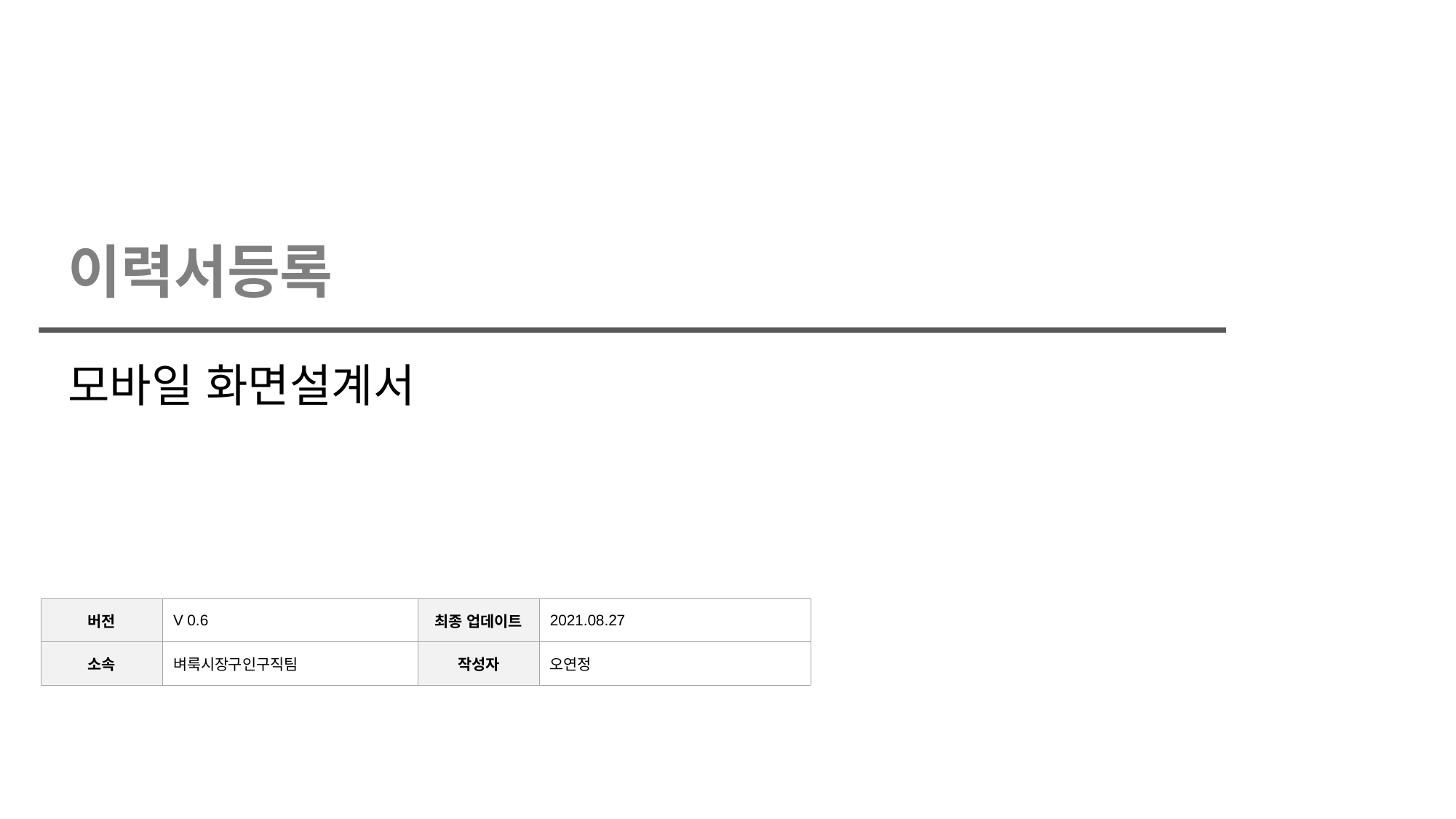

# 이력서등록
모바일 화면설계서

| 버전 | V 0.6 | 최종 업데이트 | 2021.08.27 |
| --- | --- | --- | --- |
| 소속 | 벼룩시장구인구직팀 | 작성자 | 오연정 |